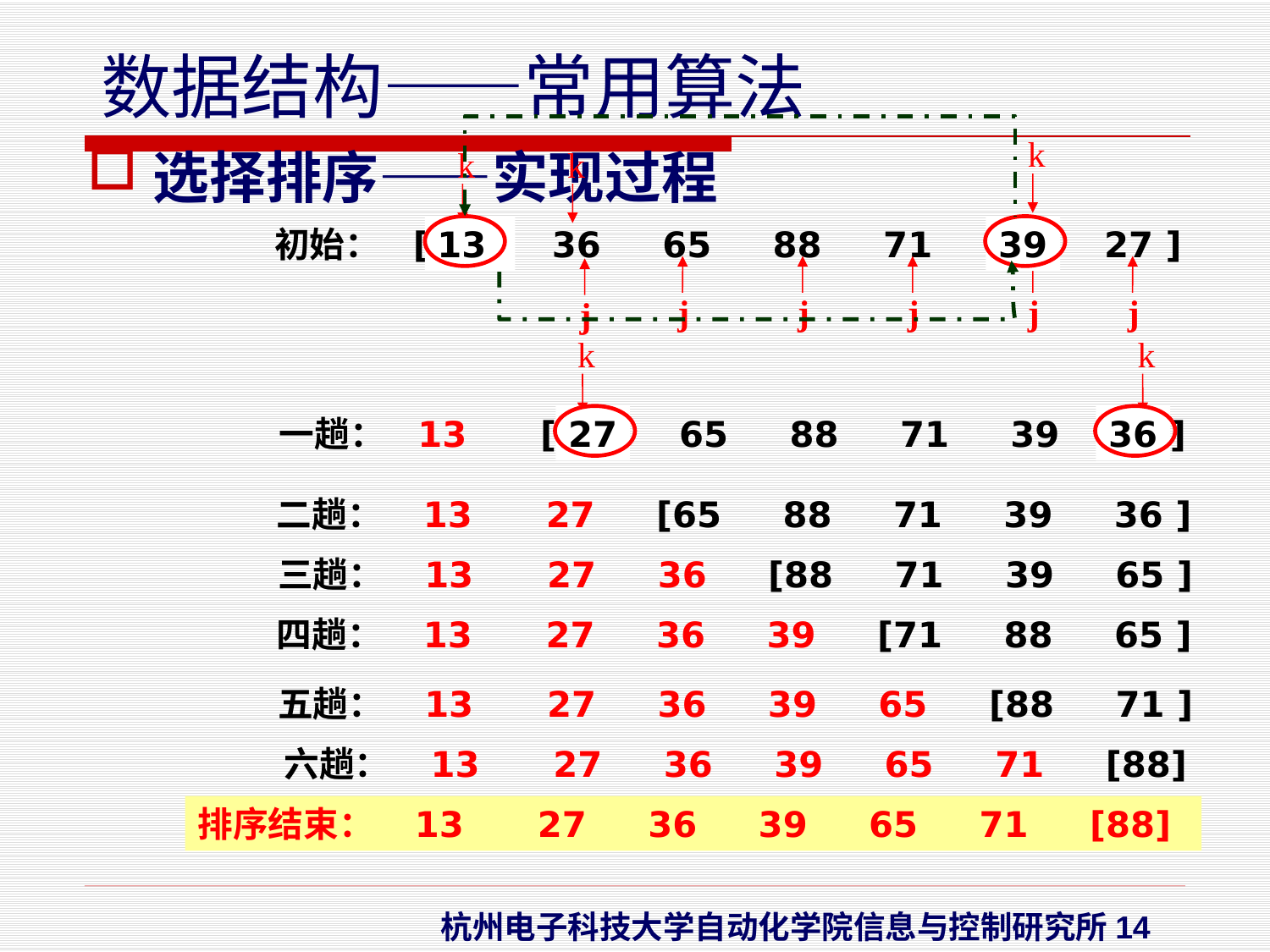

k

选择排序——实现过程
k

k

初始：   [ 39     36     65     88     71     13     27 ]
13

39

j

j

j

j

j

j

k

k

一趟：   13      [ 36     65     88     71     39    27 ]
27

36

二趟：    13      27     [65     88     71     39     36 ]

三趟：    13      27     36     [88     71     39     65 ]

四趟：    13      27     36     39     [71     88     65 ]

五趟：    13      27     36     39     65     [88     71 ]

六趟：    13      27     36     39     65     71     [88]
排序结束：    13      27     36     39     65     71     [88]